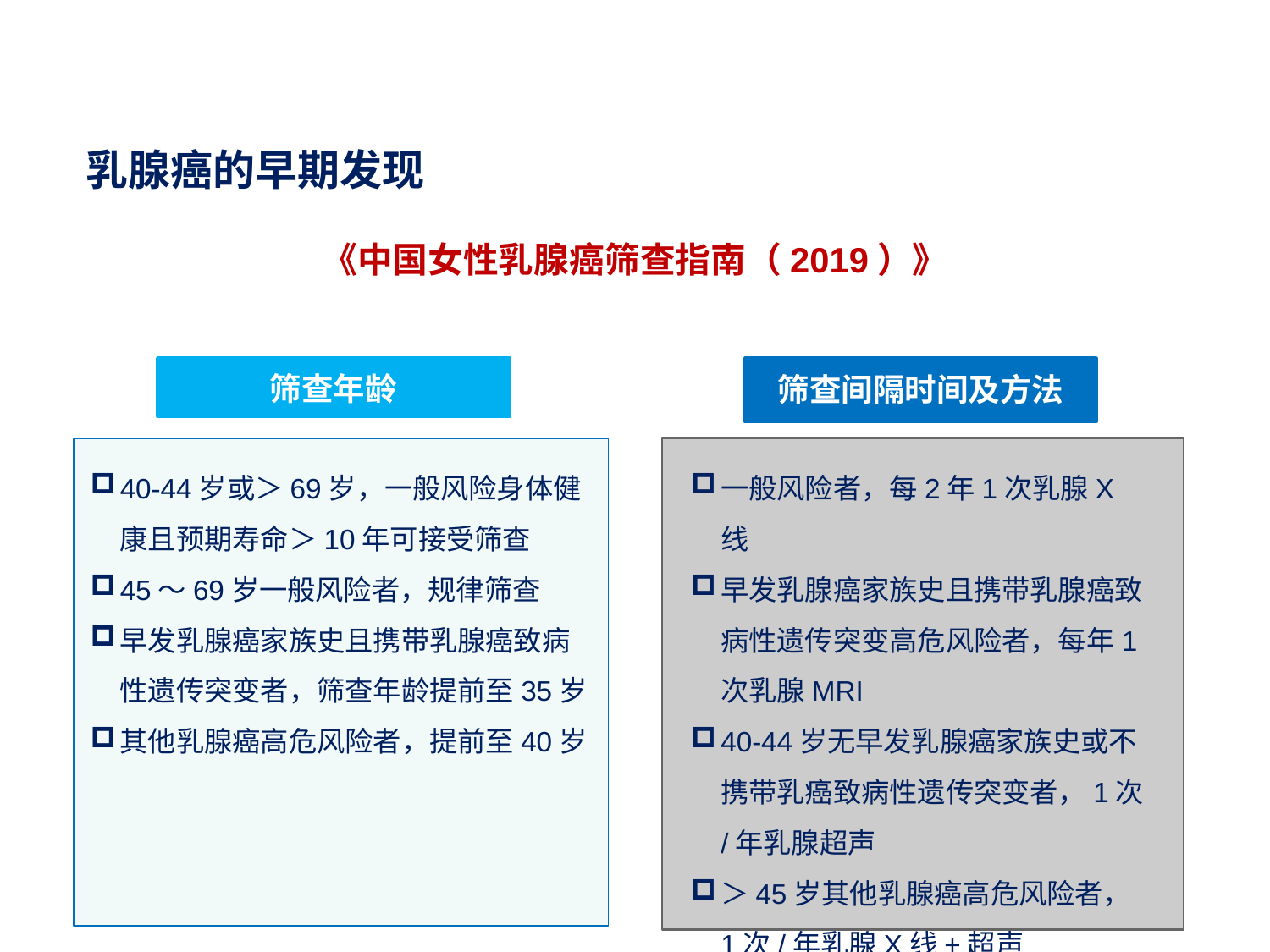

乳腺癌的早期发现
《中国女性乳腺癌筛查指南（2019）》

筛查年龄

40-44岁或＞69岁，一般风险身体健康且预期寿命＞10年可接受筛查
45～69岁一般风险者，规律筛查
早发乳腺癌家族史且携带乳腺癌致病性遗传突变者，筛查年龄提前至35岁
其他乳腺癌高危风险者，提前至40岁

筛查间隔时间及方法

筛查年龄
筛查间隔时间及方法
一般风险者，每2年1次乳腺X线
早发乳腺癌家族史且携带乳腺癌致病性遗传突变高危风险者，每年1次乳腺MRI
40-44岁无早发乳腺癌家族史或不携带乳癌致病性遗传突变者，1次/年乳腺超声
＞45岁其他乳腺癌高危风险者，1次/年乳腺X线+超声